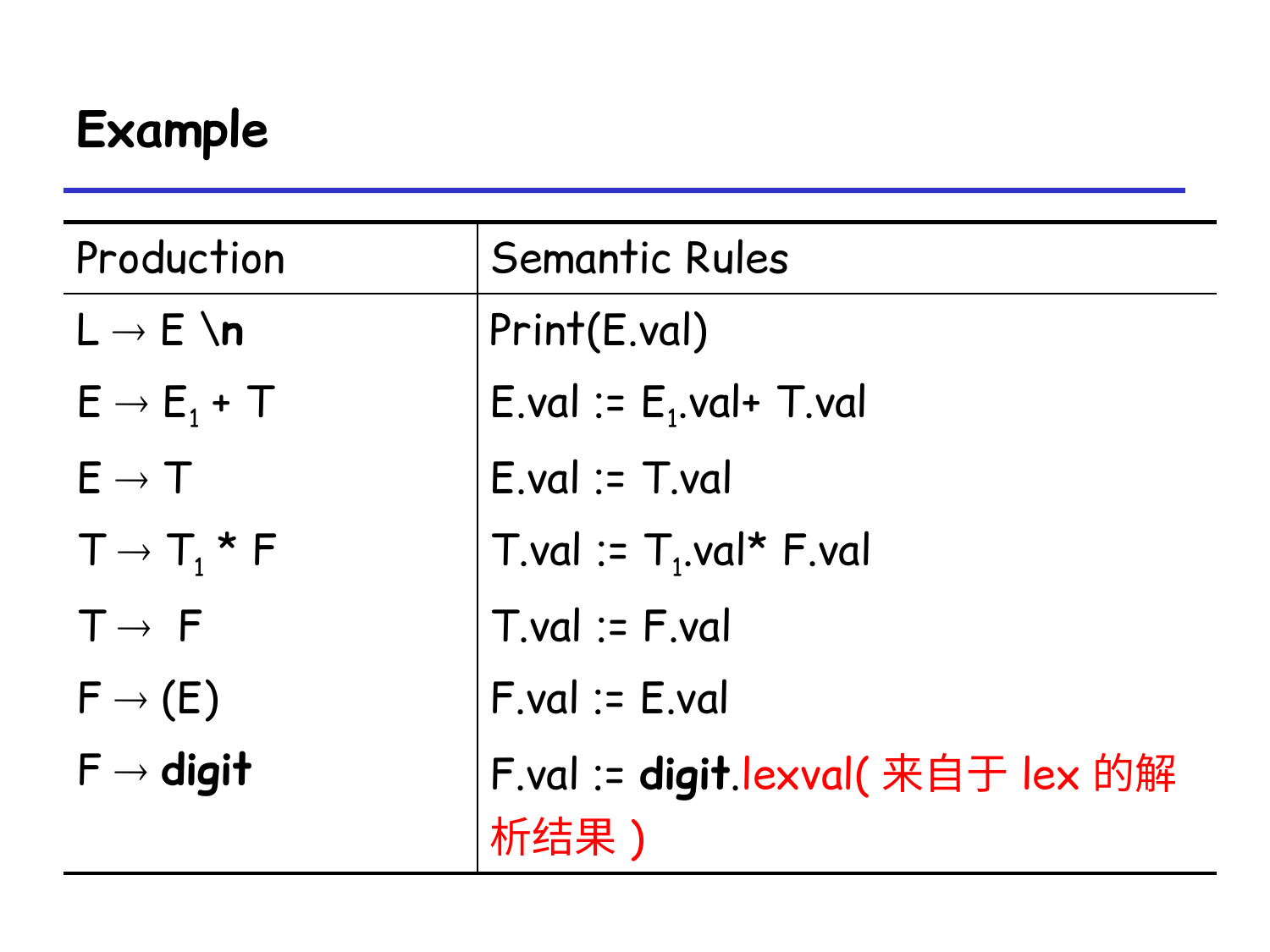

# Example
| Production | Semantic Rules |
| --- | --- |
| L → E \n | Print(E.val) |
| E → E1 + T | E.val := E1.val+ T.val |
| E → T | E.val := T.val |
| T → T1 \* F | T.val := T1.val\* F.val |
| T → F | T.val := F.val |
| F → (E) | F.val := E.val |
| F → digit | F.val := digit.lexval(来自于lex的解析结果) |

42